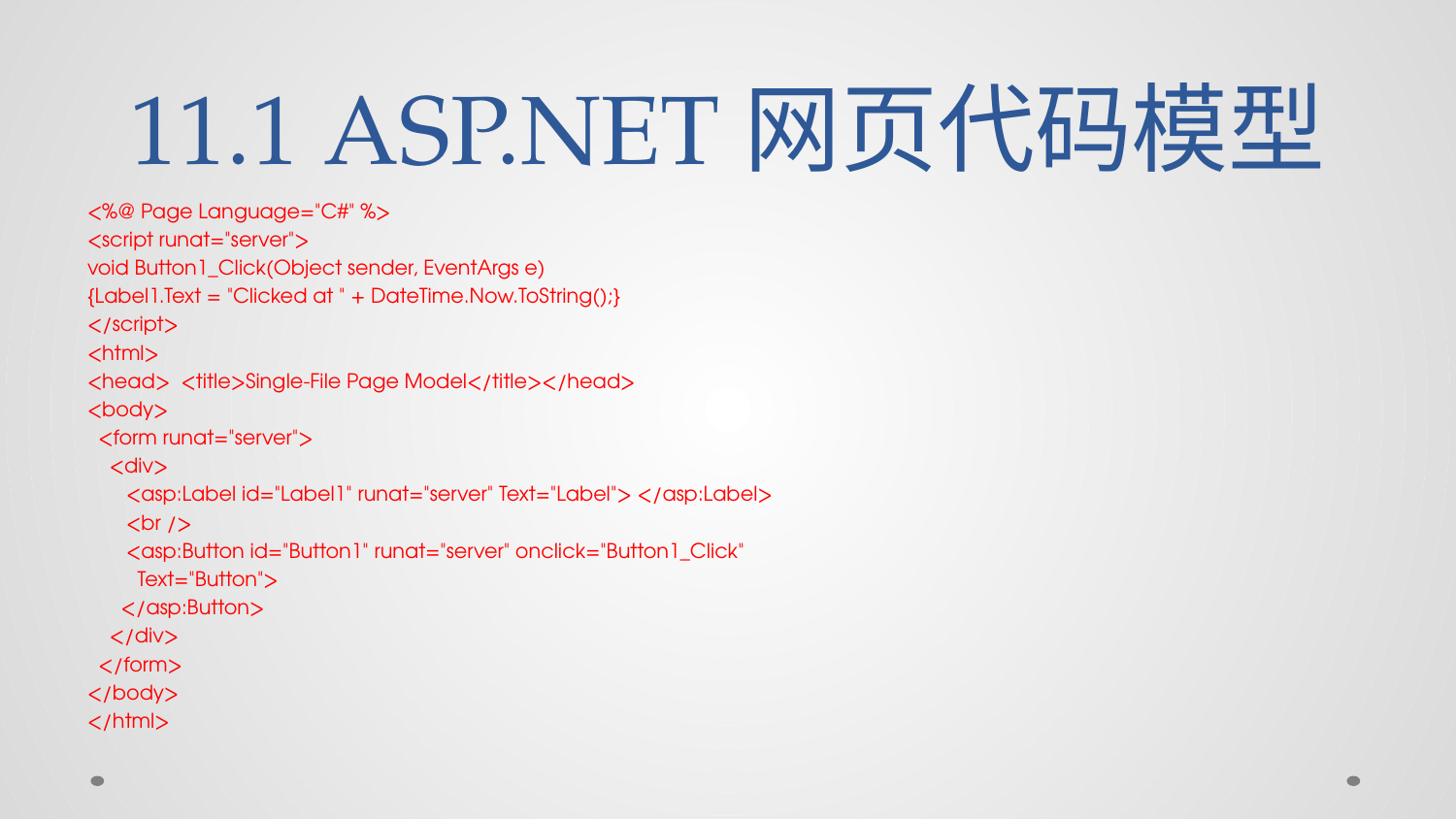

# 11.1 ASP.NET网页代码模型
<%@ Page Language="C#" %>
<script runat="server">
void Button1_Click(Object sender, EventArgs e)
{Label1.Text = "Clicked at " + DateTime.Now.ToString();}
</script>
<html>
<head>  <title>Single-File Page Model</title></head>
<body>
  <form runat="server">
    <div>
       <asp:Label id="Label1" runat="server" Text="Label"> </asp:Label>
       <br />
       <asp:Button id="Button1" runat="server" onclick="Button1_Click"
         Text="Button">
      </asp:Button>
    </div>
  </form>
</body>
</html>